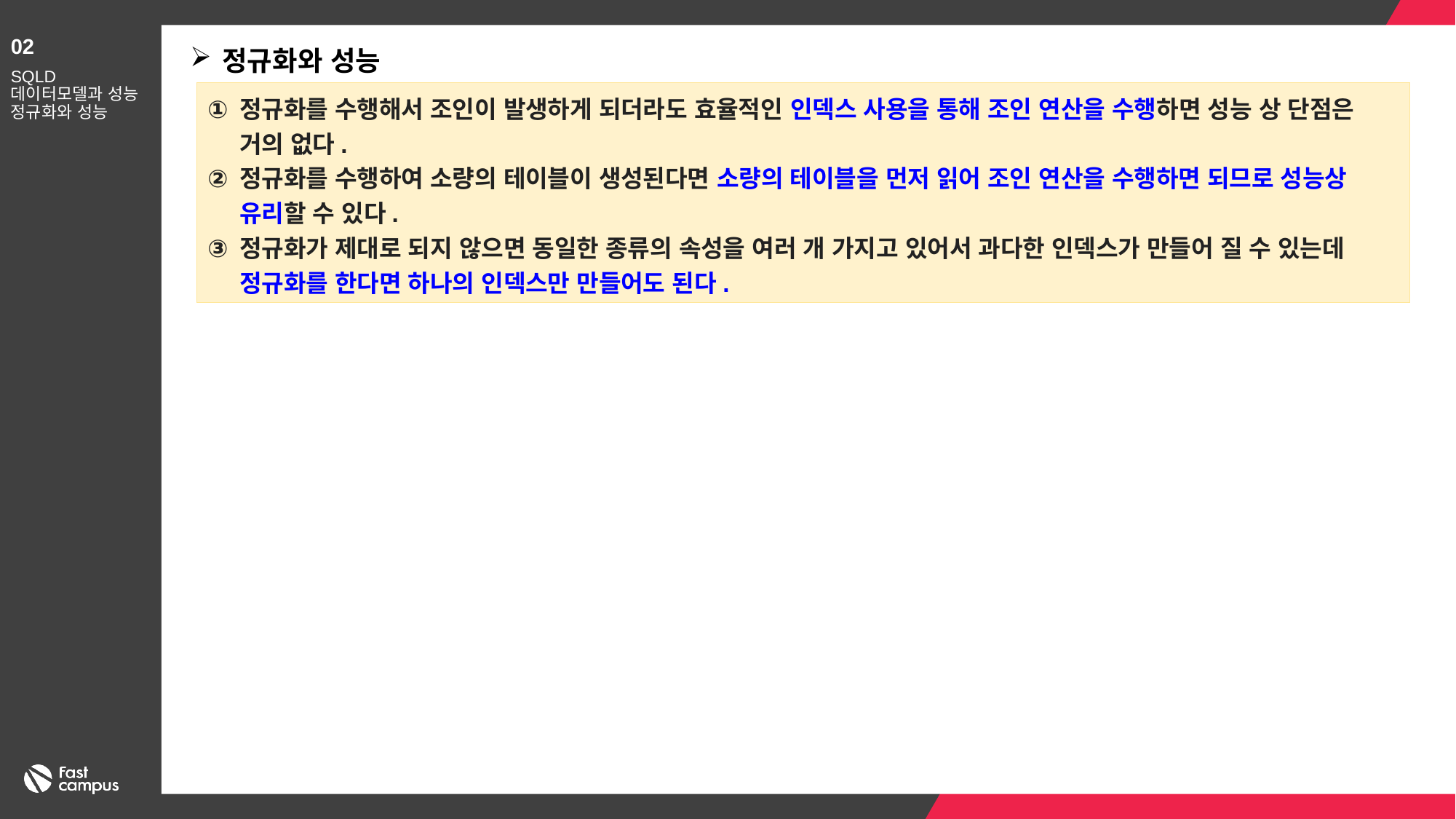

02
정규화와 성능
SQLD
데이터모델과 성능
정규화와 성능

정규화를 수행해서 조인이 발생하게 되더라도 효율적인 인덱스 사용을 통해 조인 연산을 수행하면 성능 상 단점은 거의 없다.
정규화를 수행하여 소량의 테이블이 생성된다면 소량의 테이블을 먼저 읽어 조인 연산을 수행하면 되므로 성능상 유리할 수 있다.
정규화가 제대로 되지 않으면 동일한 종류의 속성을 여러 개 가지고 있어서 과다한 인덱스가 만들어 질 수 있는데 정규화를 한다면 하나의 인덱스만 만들어도 된다.